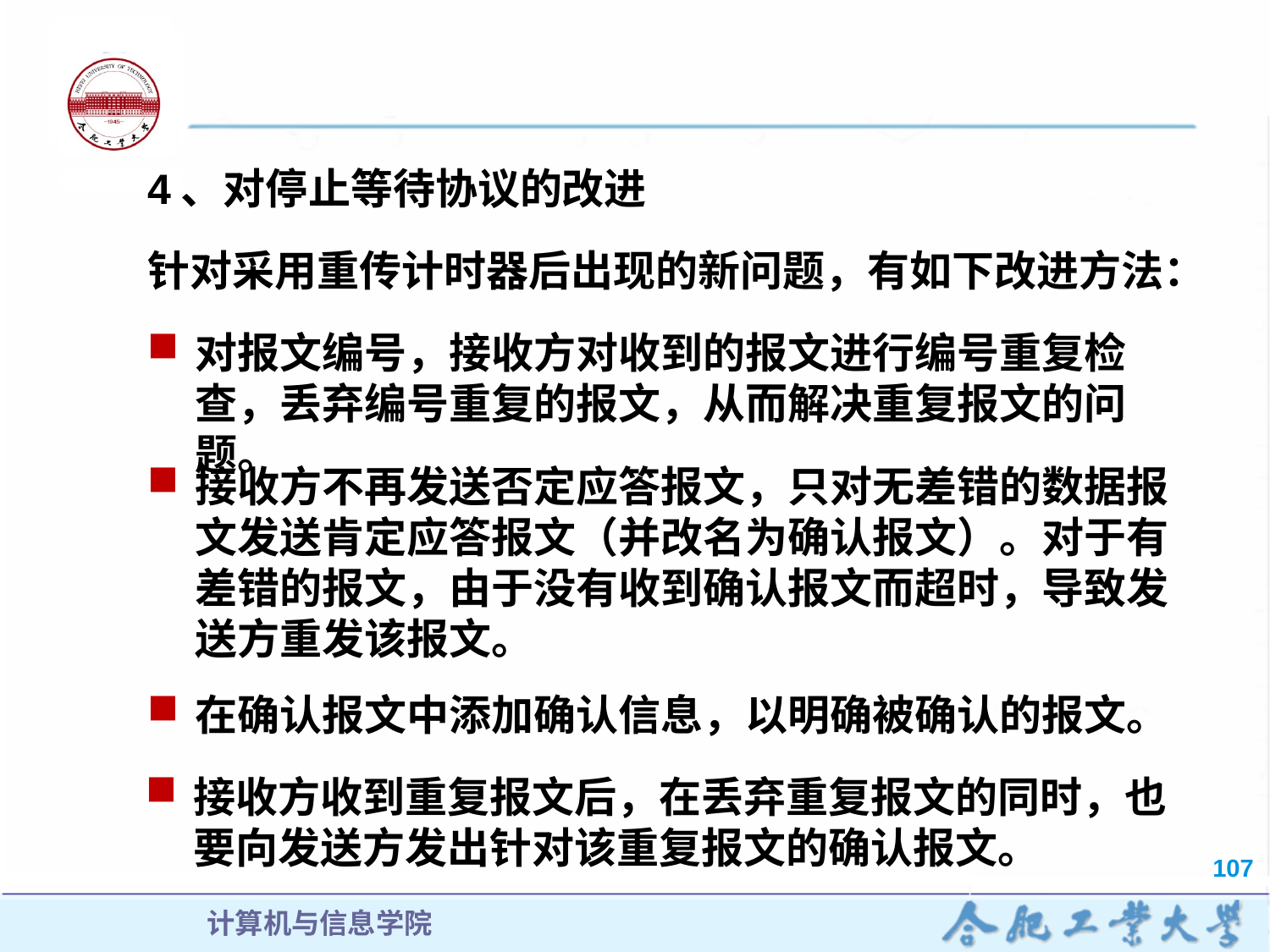

4、对停止等待协议的改进
针对采用重传计时器后出现的新问题，有如下改进方法：
对报文编号，接收方对收到的报文进行编号重复检查，丢弃编号重复的报文，从而解决重复报文的问题。
接收方不再发送否定应答报文，只对无差错的数据报文发送肯定应答报文（并改名为确认报文）。对于有差错的报文，由于没有收到确认报文而超时，导致发送方重发该报文。
在确认报文中添加确认信息，以明确被确认的报文。
接收方收到重复报文后，在丢弃重复报文的同时，也要向发送方发出针对该重复报文的确认报文。